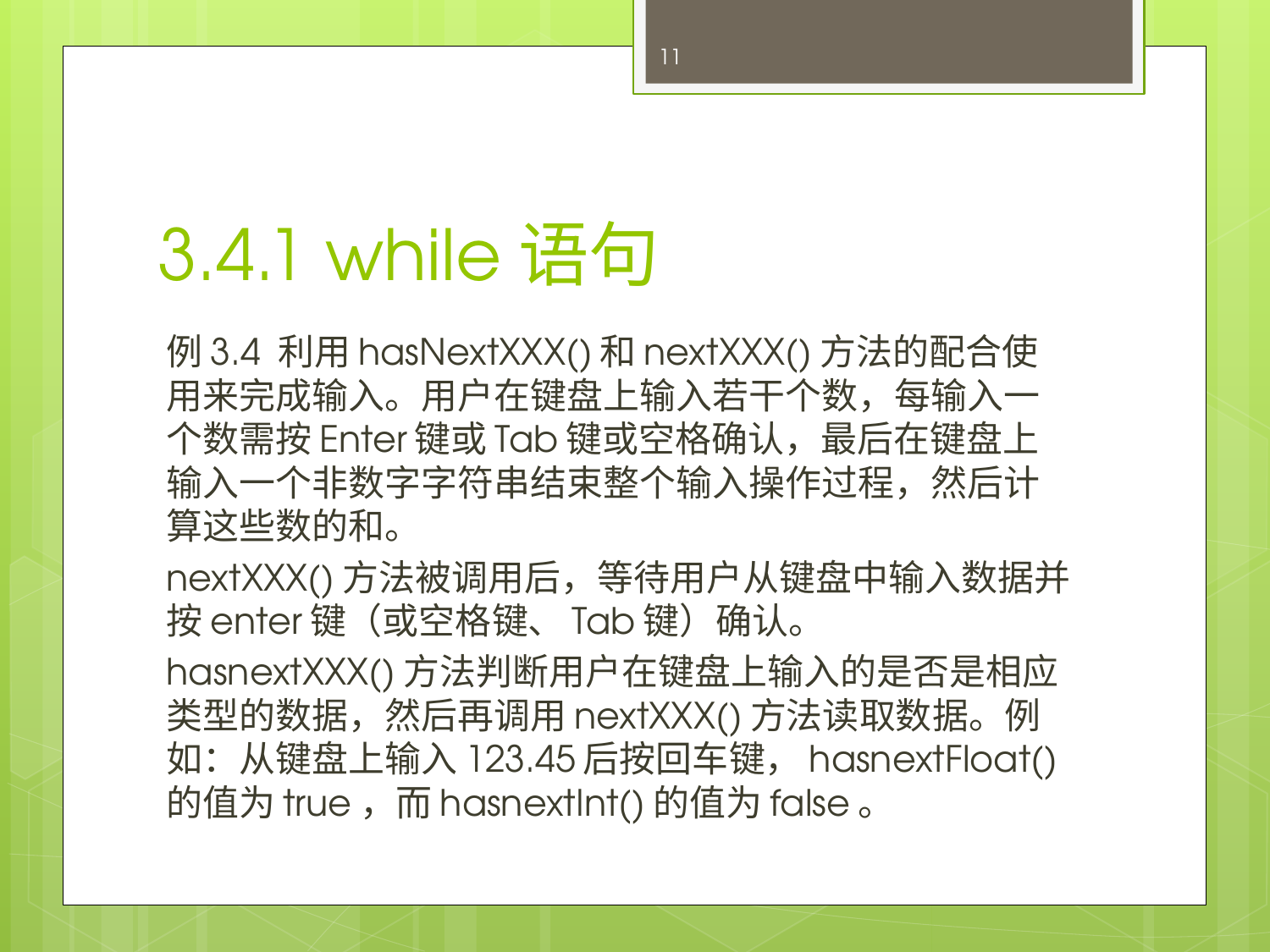

11
# 3.4.1 while语句
例3.4 利用hasNextXXX()和nextXXX()方法的配合使用来完成输入。用户在键盘上输入若干个数，每输入一个数需按Enter键或Tab键或空格确认，最后在键盘上输入一个非数字字符串结束整个输入操作过程，然后计算这些数的和。
nextXXX()方法被调用后，等待用户从键盘中输入数据并按enter键（或空格键、Tab键）确认。
hasnextXXX()方法判断用户在键盘上输入的是否是相应类型的数据，然后再调用nextXXX()方法读取数据。例如：从键盘上输入123.45后按回车键，hasnextFloat()的值为true，而hasnextInt()的值为false。